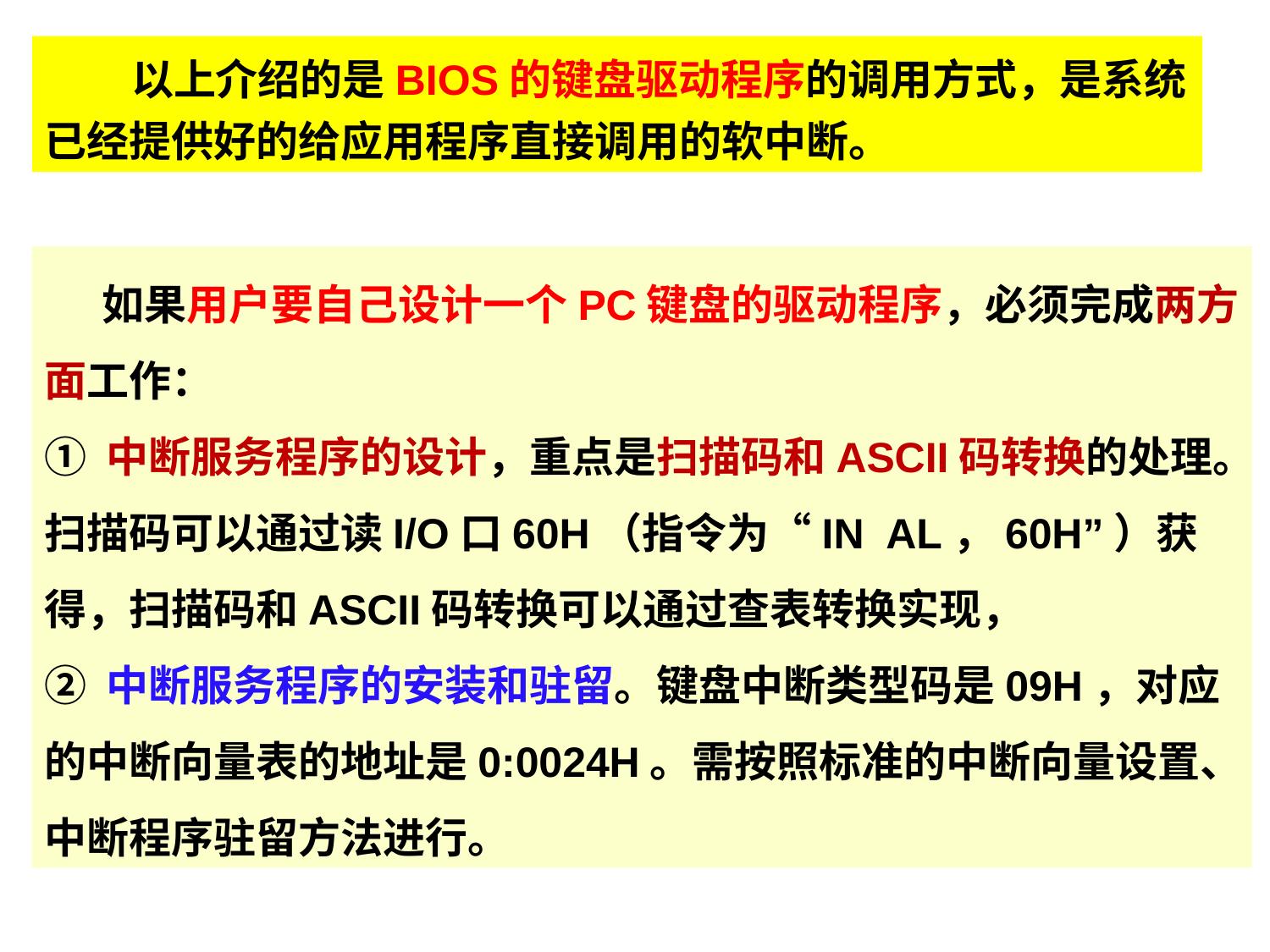

以上介绍的是BIOS的键盘驱动程序的调用方式，是系统已经提供好的给应用程序直接调用的软中断。
     如果用户要自己设计一个PC键盘的驱动程序，必须完成两方面工作：
① 中断服务程序的设计，重点是扫描码和ASCII码转换的处理。
扫描码可以通过读I/O口60H（指令为“IN  AL，60H”）获得，扫描码和ASCII码转换可以通过查表转换实现，
② 中断服务程序的安装和驻留。键盘中断类型码是09H，对应的中断向量表的地址是0:0024H。需按照标准的中断向量设置、中断程序驻留方法进行。
199